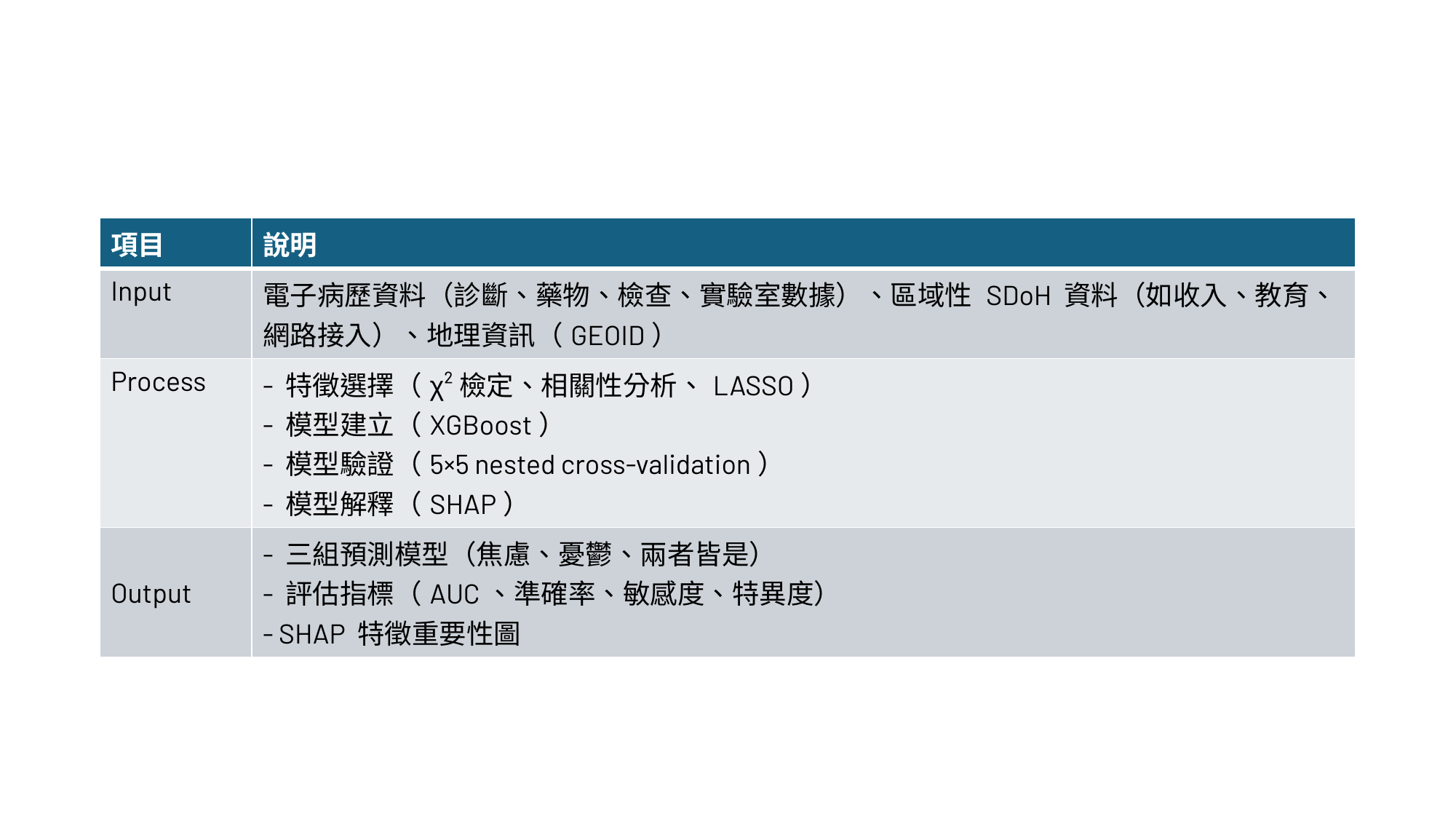

#
| 項目 | 說明 |
| --- | --- |
| Input | 電子病歷資料（診斷、藥物、檢查、實驗室數據）、區域性 SDoH 資料（如收入、教育、網路接入）、地理資訊（GEOID） |
| Process | - 特徵選擇（χ²檢定、相關性分析、LASSO） - 模型建立（XGBoost） - 模型驗證（5×5 nested cross-validation） - 模型解釋（SHAP） |
| Output | - 三組預測模型（焦慮、憂鬱、兩者皆是） - 評估指標（AUC、準確率、敏感度、特異度） - SHAP 特徵重要性圖 |